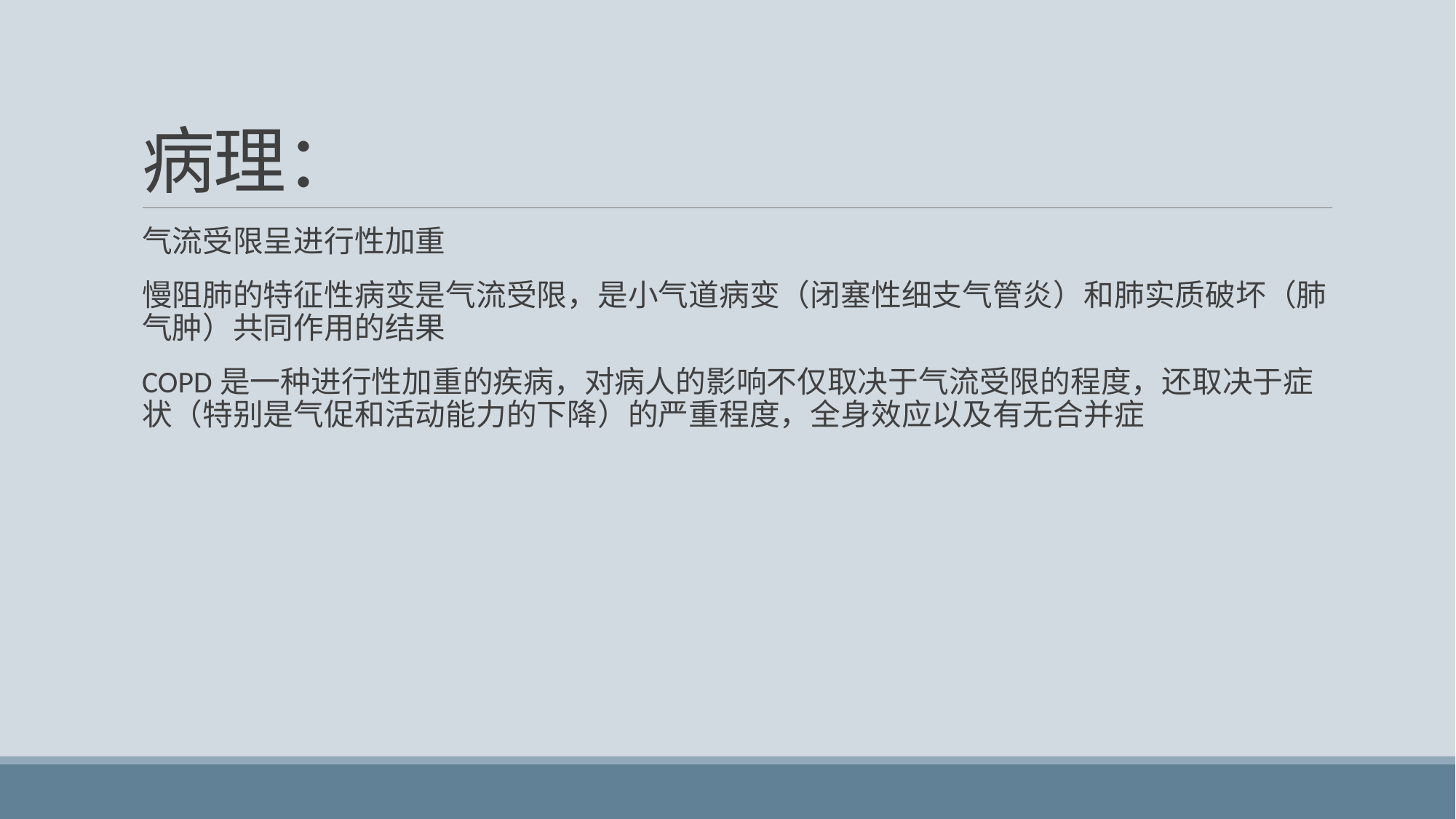

# 病理：
气流受限呈进行性加重
慢阻肺的特征性病变是气流受限，是小气道病变（闭塞性细支气管炎）和肺实质破坏（肺气肿）共同作用的结果
COPD是一种进行性加重的疾病，对病人的影响不仅取决于气流受限的程度，还取决于症状（特别是气促和活动能力的下降）的严重程度，全身效应以及有无合并症